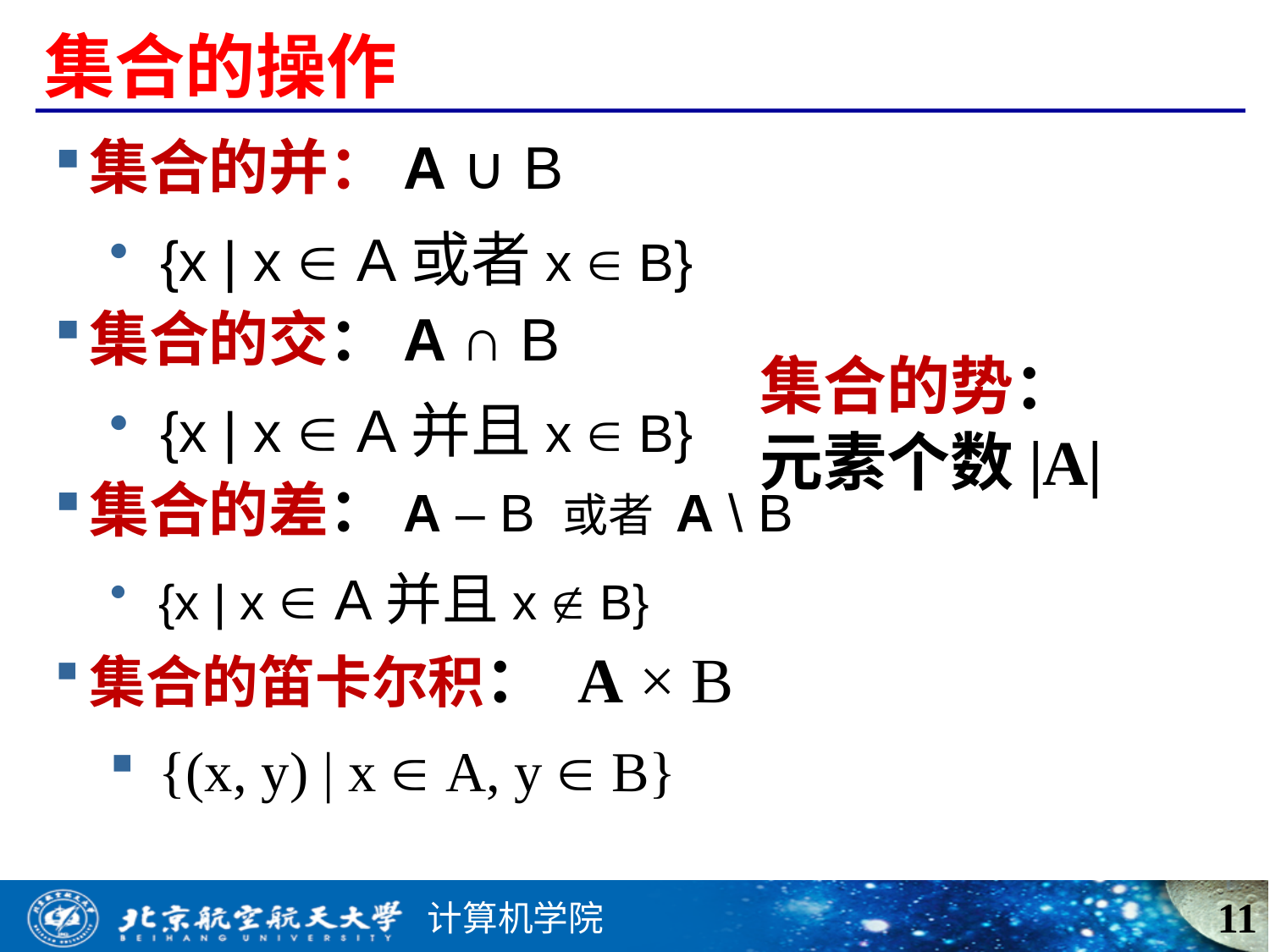

# 集合的操作
集合的并：A ∪ B
 {x | x ∈ A或者x ∈ B}
集合的交：A ∩ B
 {x | x ∈ A并且x ∈ B}
集合的差：A – B 或者 A \ B
 {x | x ∈ A并且x ∉ B}
集合的笛卡尔积： A × B
 {(x, y) | x ∈ A, y ∈ B}
集合的势：
元素个数|A|